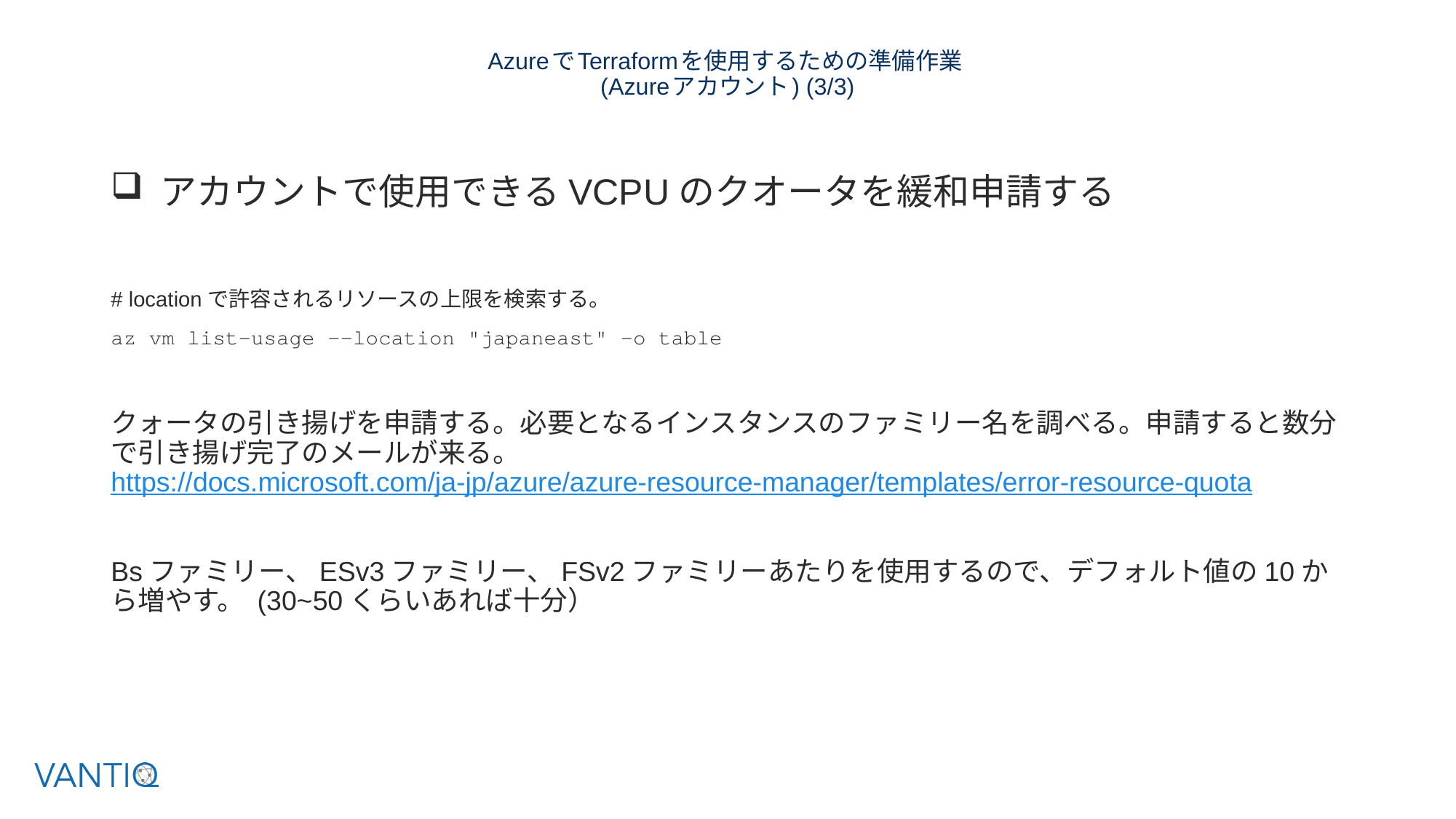

# AzureでTerraformを使用するための準備作業 (Azureアカウント) (3/3)
 アカウントで使用できるVCPUのクオータを緩和申請する

# locationで許容されるリソースの上限を検索する。
az vm list-usage --location "japaneast" -o table

クォータの引き揚げを申請する。必要となるインスタンスのファミリー名を調べる。申請すると数分で引き揚げ完了のメールが来る。 https://docs.microsoft.com/ja-jp/azure/azure-resource-manager/templates/error-resource-quota

Bsファミリー、ESv3ファミリー、FSv2ファミリーあたりを使用するので、デフォルト値の10から増やす。 (30~50くらいあれば十分）